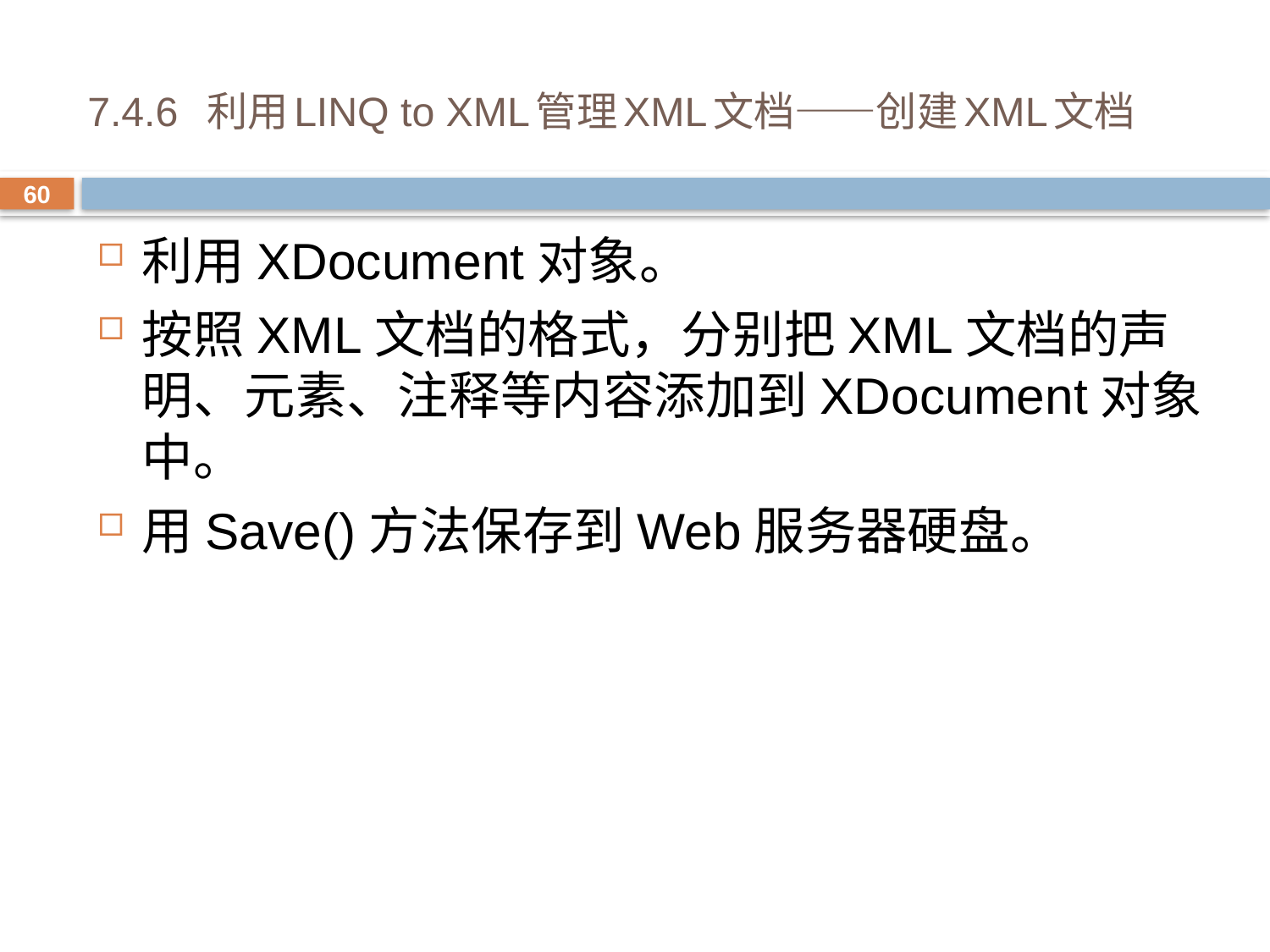

# 7.4.6  利用LINQ to XML管理XML文档——创建XML文档
60
利用XDocument对象。
按照XML文档的格式，分别把XML文档的声明、元素、注释等内容添加到XDocument对象中。
用Save()方法保存到Web服务器硬盘。